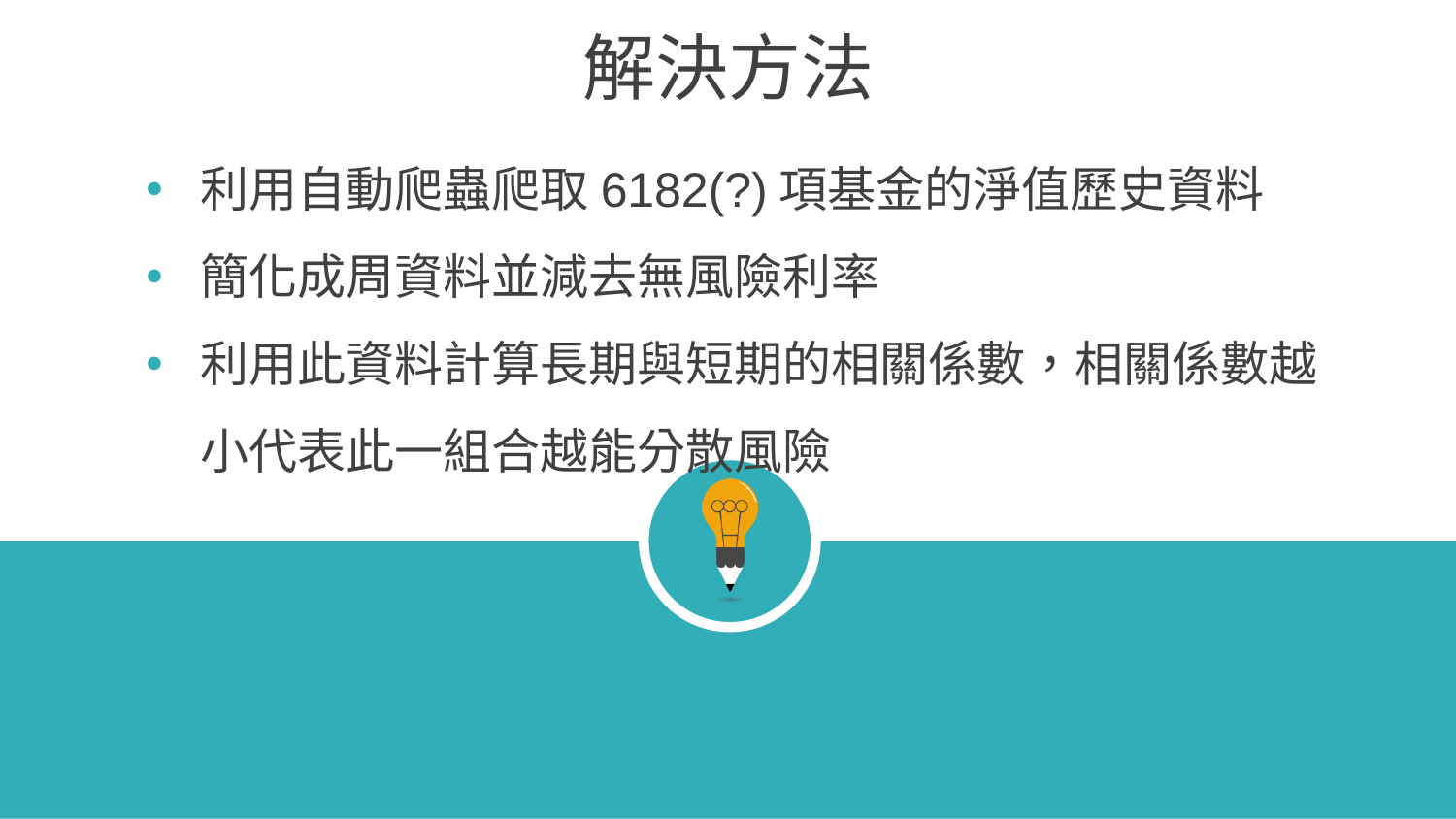

解決方法
利用自動爬蟲爬取6182(?)項基金的淨值歷史資料
簡化成周資料並減去無風險利率
利用此資料計算長期與短期的相關係數，相關係數越小代表此一組合越能分散風險